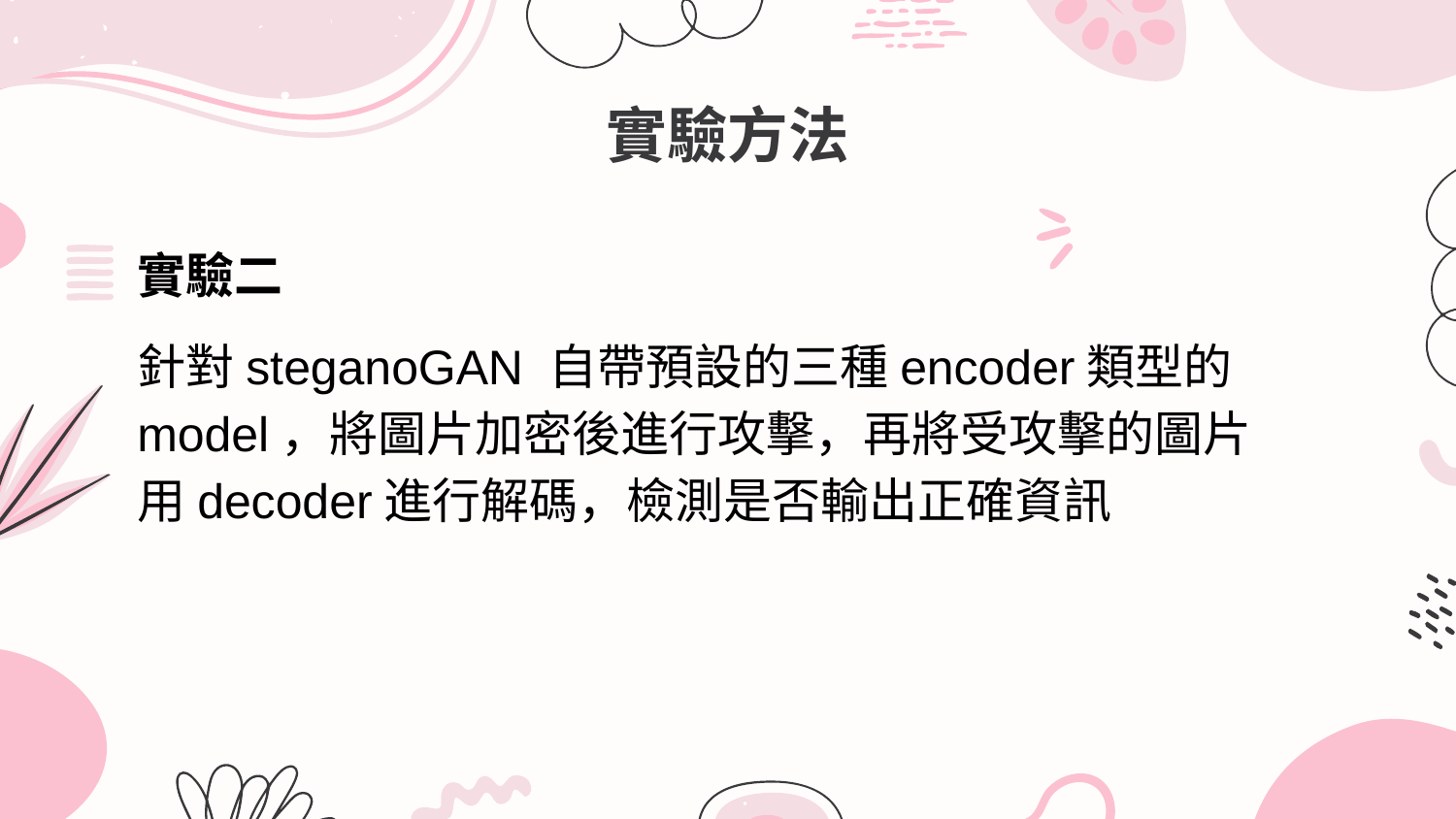

# 實驗方法

實驗二
針對steganoGAN 自帶預設的三種encoder類型的model，將圖片加密後進行攻擊，再將受攻擊的圖片用decoder進行解碼，檢測是否輸出正確資訊